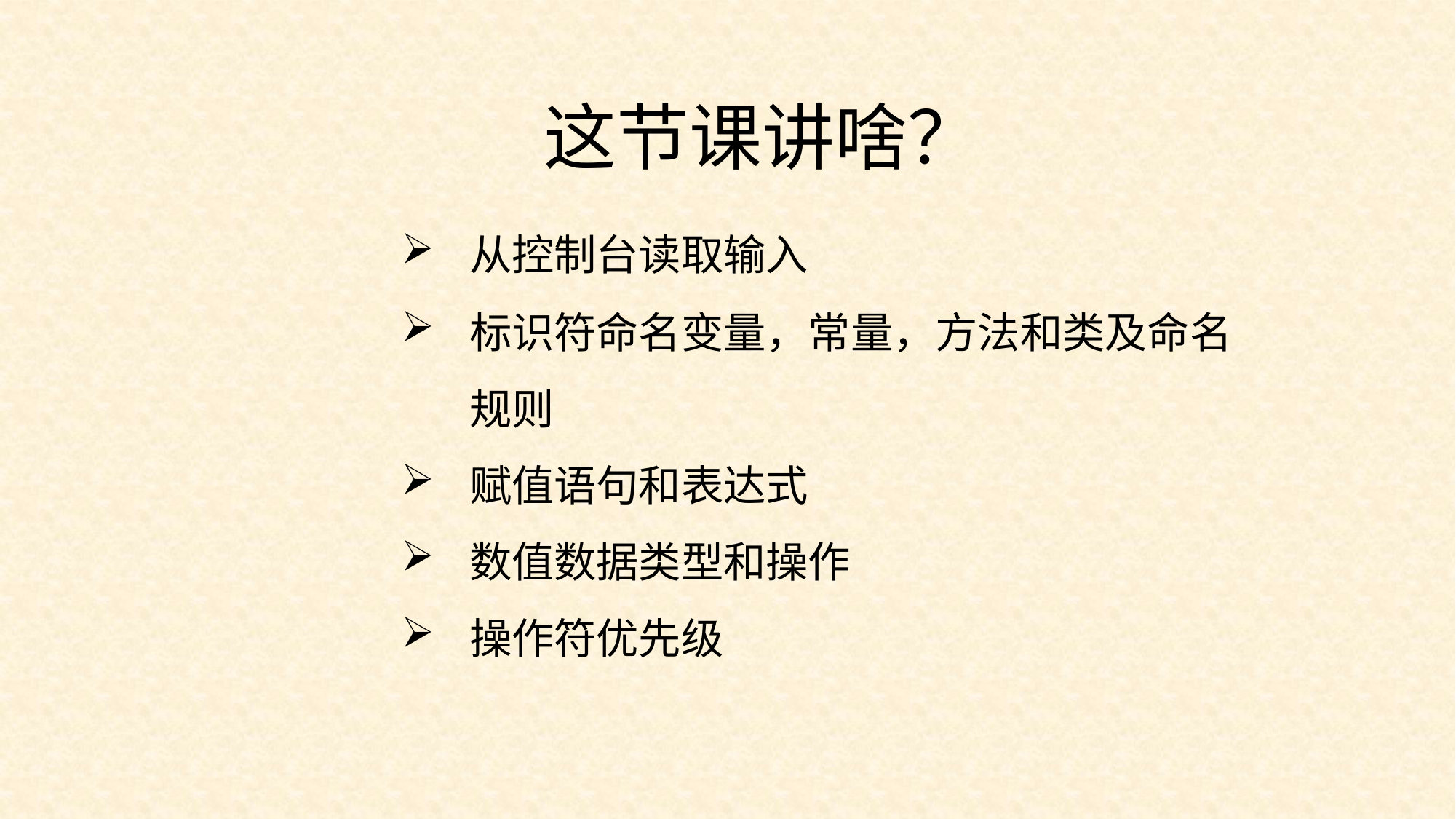

这节课讲啥？
从控制台读取输入
标识符命名变量，常量，方法和类及命名规则
赋值语句和表达式
数值数据类型和操作
操作符优先级